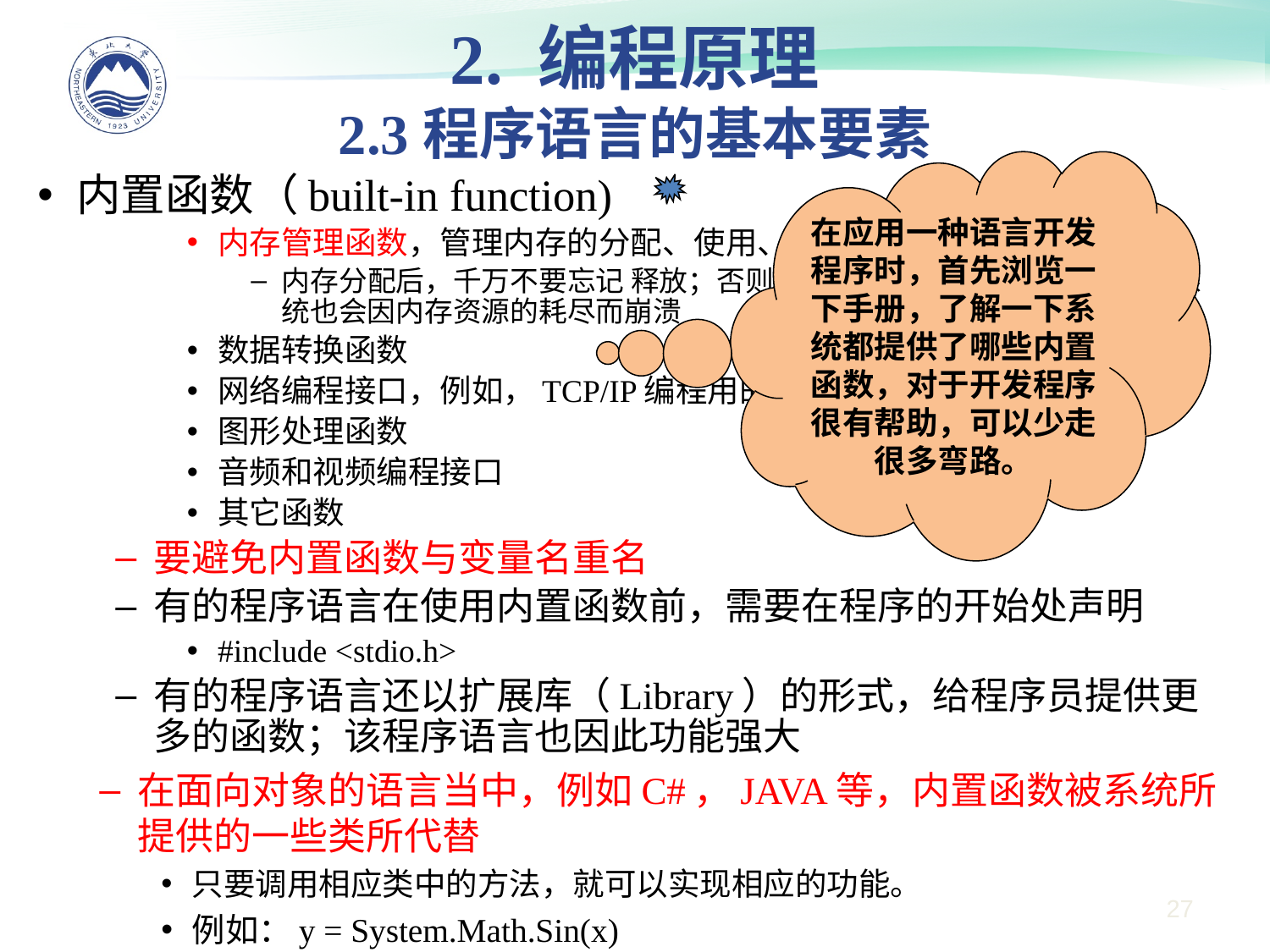

2. 编程原理
2.3程序语言的基本要素
在应用一种语言开发程序时，首先浏览一下手册，了解一下系统都提供了哪些内置函数，对于开发程序很有帮助，可以少走很多弯路。
内置函数（built-in function)
内存管理函数，管理内存的分配、使用、释放
内存分配后，千万不要忘记 释放；否则，不但程序运行会出问题，操作系统也会因内存资源的耗尽而崩溃
数据转换函数
网络编程接口，例如，TCP/IP编程用的Socket API
图形处理函数
音频和视频编程接口
其它函数
要避免内置函数与变量名重名
有的程序语言在使用内置函数前，需要在程序的开始处声明
#include <stdio.h>
有的程序语言还以扩展库（Library）的形式，给程序员提供更多的函数；该程序语言也因此功能强大
在面向对象的语言当中，例如C#，JAVA等，内置函数被系统所提供的一些类所代替
只要调用相应类中的方法，就可以实现相应的功能。
例如：y = System.Math.Sin(x)

27